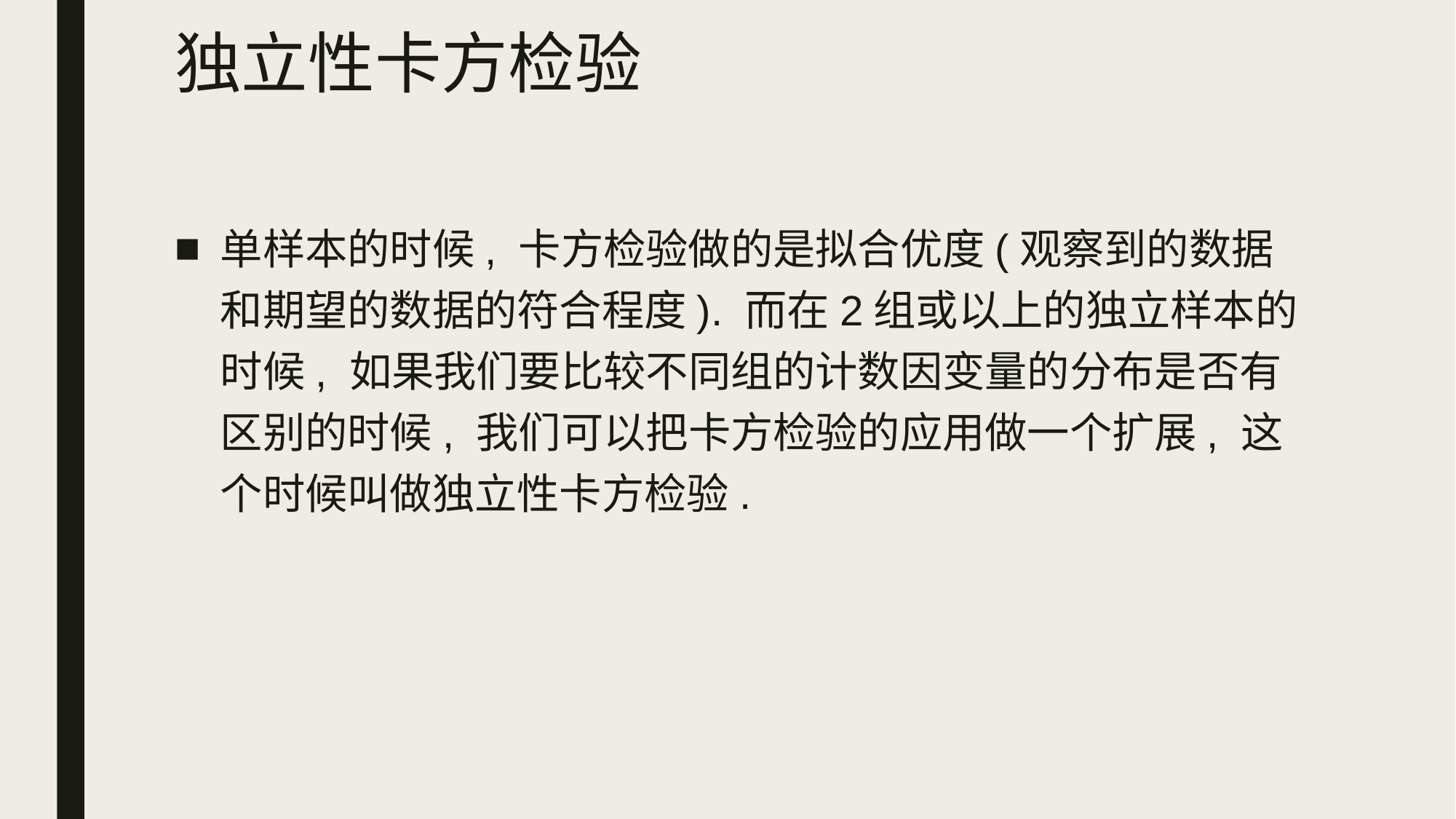

# 独立性卡方检验
单样本的时候, 卡方检验做的是拟合优度(观察到的数据和期望的数据的符合程度). 而在2组或以上的独立样本的时候, 如果我们要比较不同组的计数因变量的分布是否有区别的时候, 我们可以把卡方检验的应用做一个扩展, 这个时候叫做独立性卡方检验.